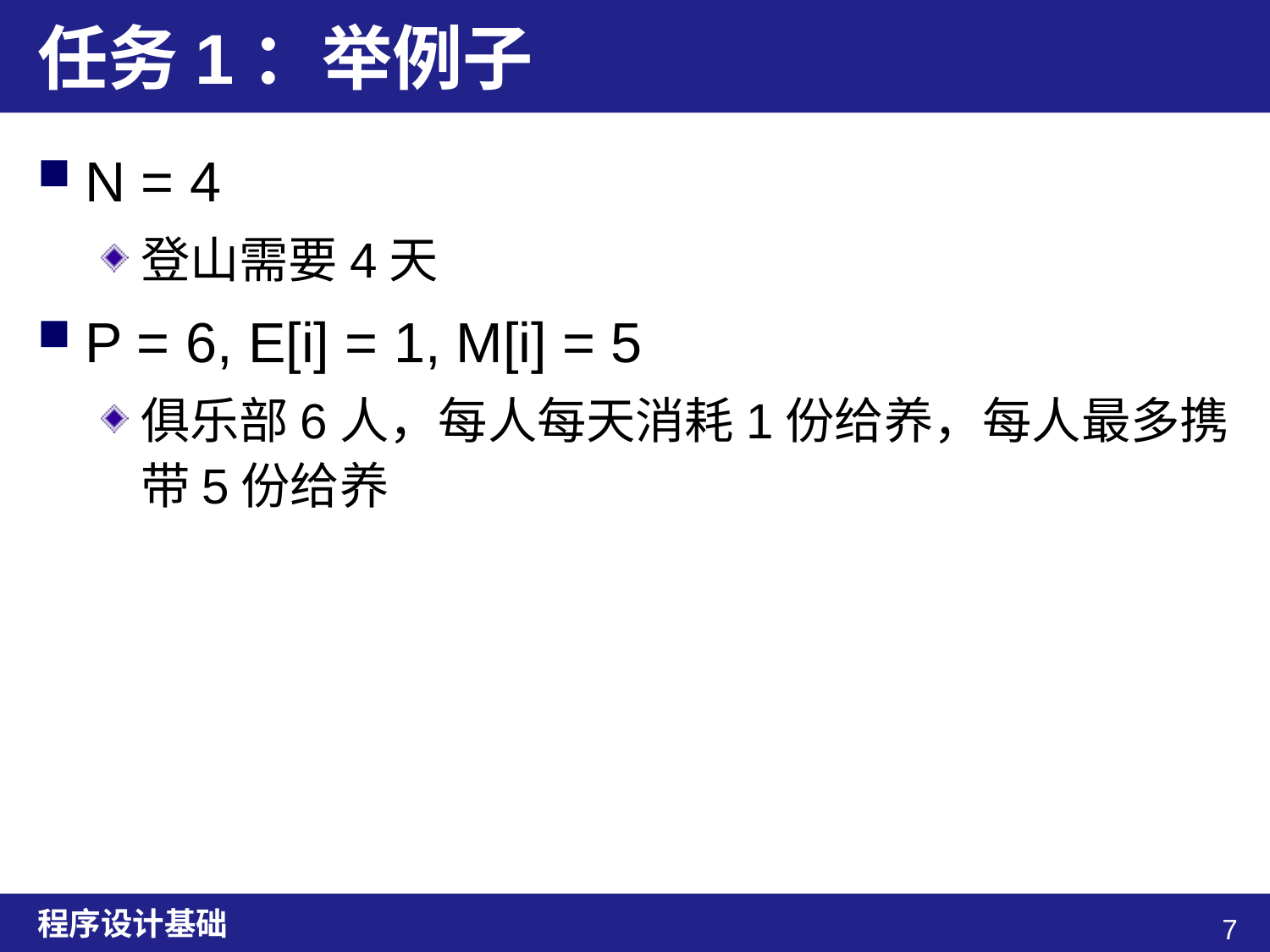

# 任务1：举例子
N = 4
登山需要4天
P = 6, E[i] = 1, M[i] = 5
俱乐部6人，每人每天消耗1份给养，每人最多携带5份给养